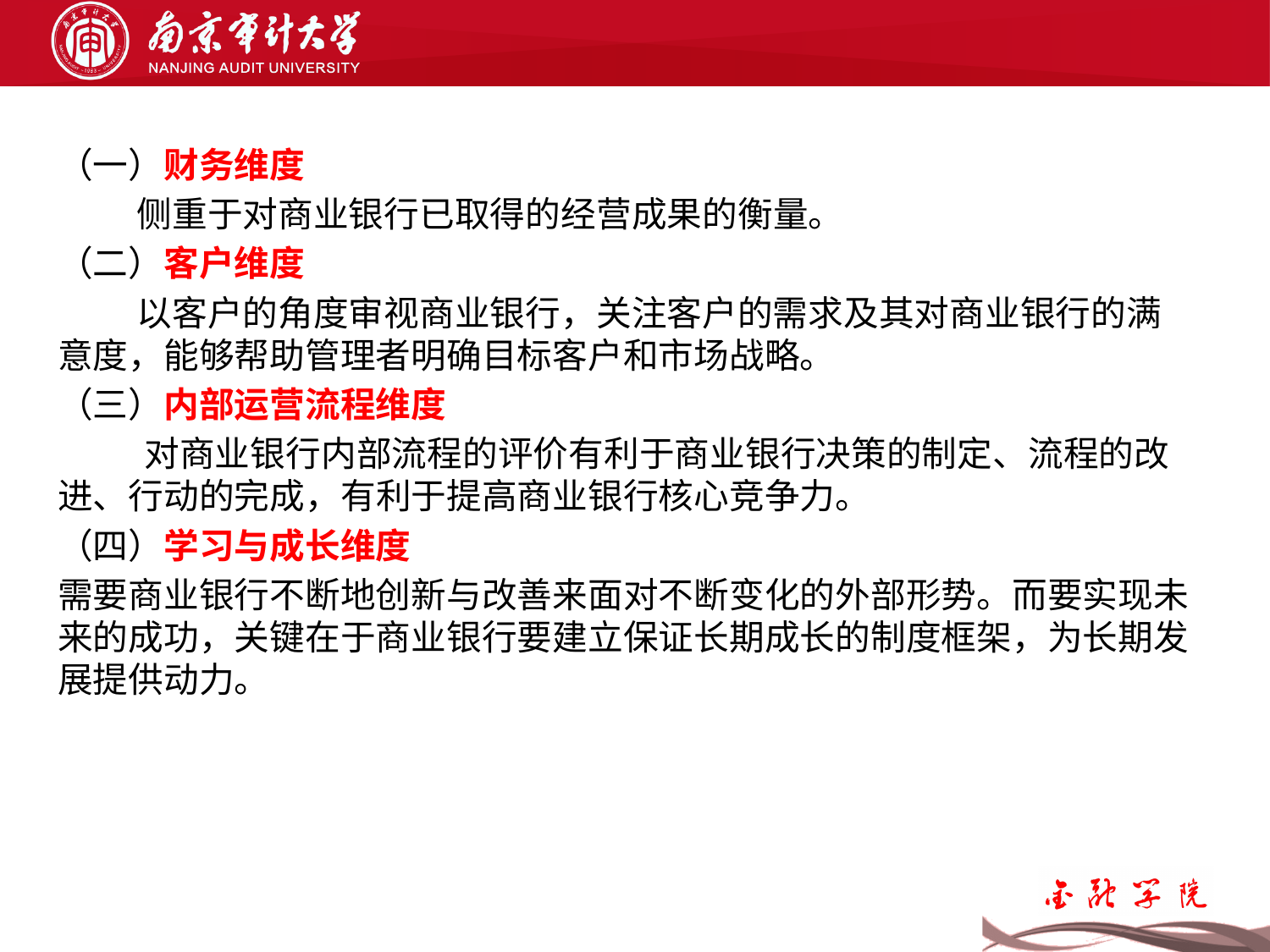

（一）财务维度
         侧重于对商业银行已取得的经营成果的衡量。
（二）客户维度
         以客户的角度审视商业银行，关注客户的需求及其对商业银行的满意度，能够帮助管理者明确目标客户和市场战略。
（三）内部运营流程维度
          对商业银行内部流程的评价有利于商业银行决策的制定、流程的改进、行动的完成，有利于提高商业银行核心竞争力。
（四）学习与成长维度
需要商业银行不断地创新与改善来面对不断变化的外部形势。而要实现未来的成功，关键在于商业银行要建立保证长期成长的制度框架，为长期发展提供动力。